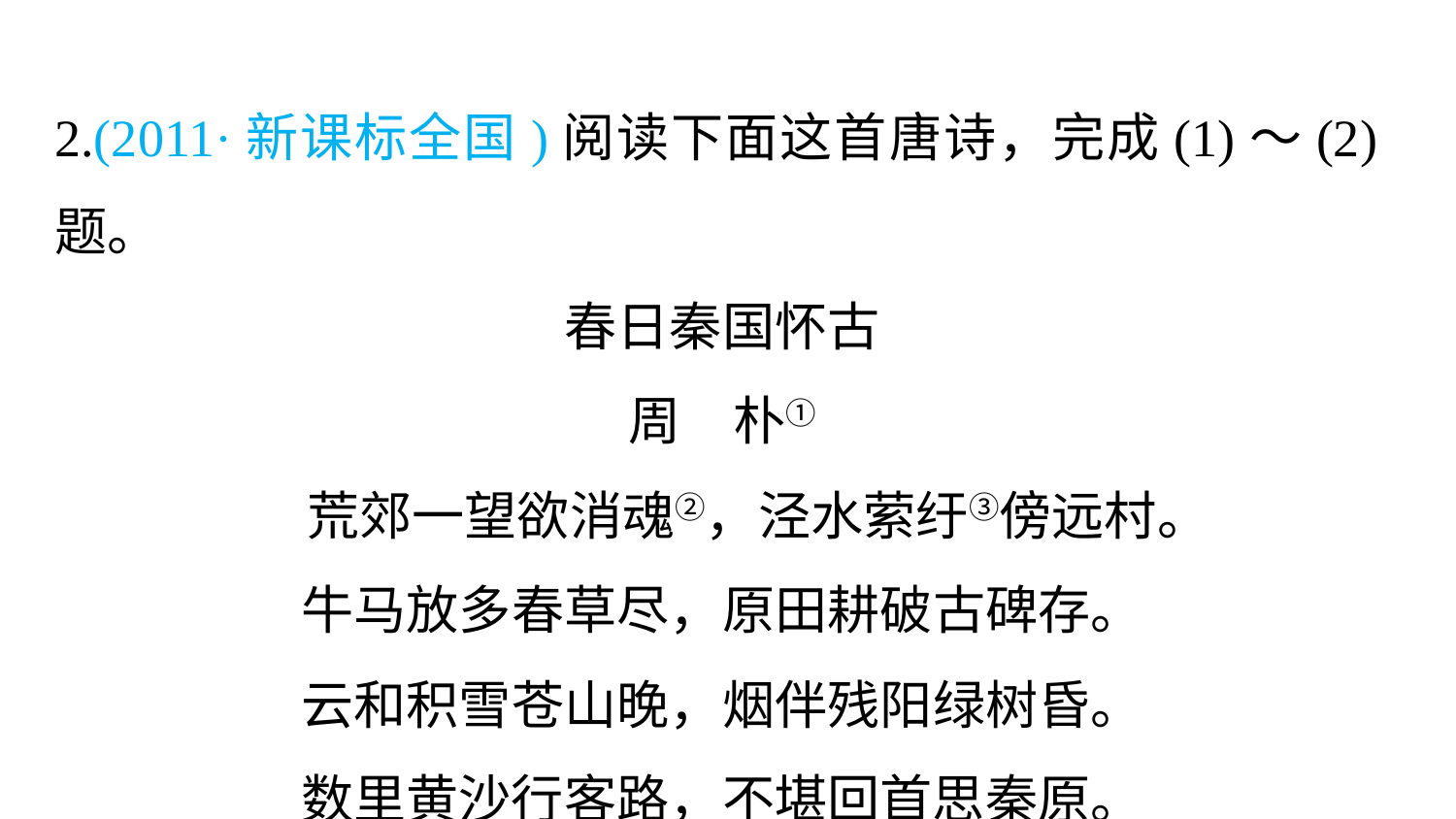

2.(2011·新课标全国)阅读下面这首唐诗，完成(1)～(2)题。
春日秦国怀古
周　朴①
     荒郊一望欲消魂②，泾水萦纡③傍远村。
牛马放多春草尽，原田耕破古碑存。
云和积雪苍山晚，烟伴残阳绿树昏。
数里黄沙行客路，不堪回首思秦原。